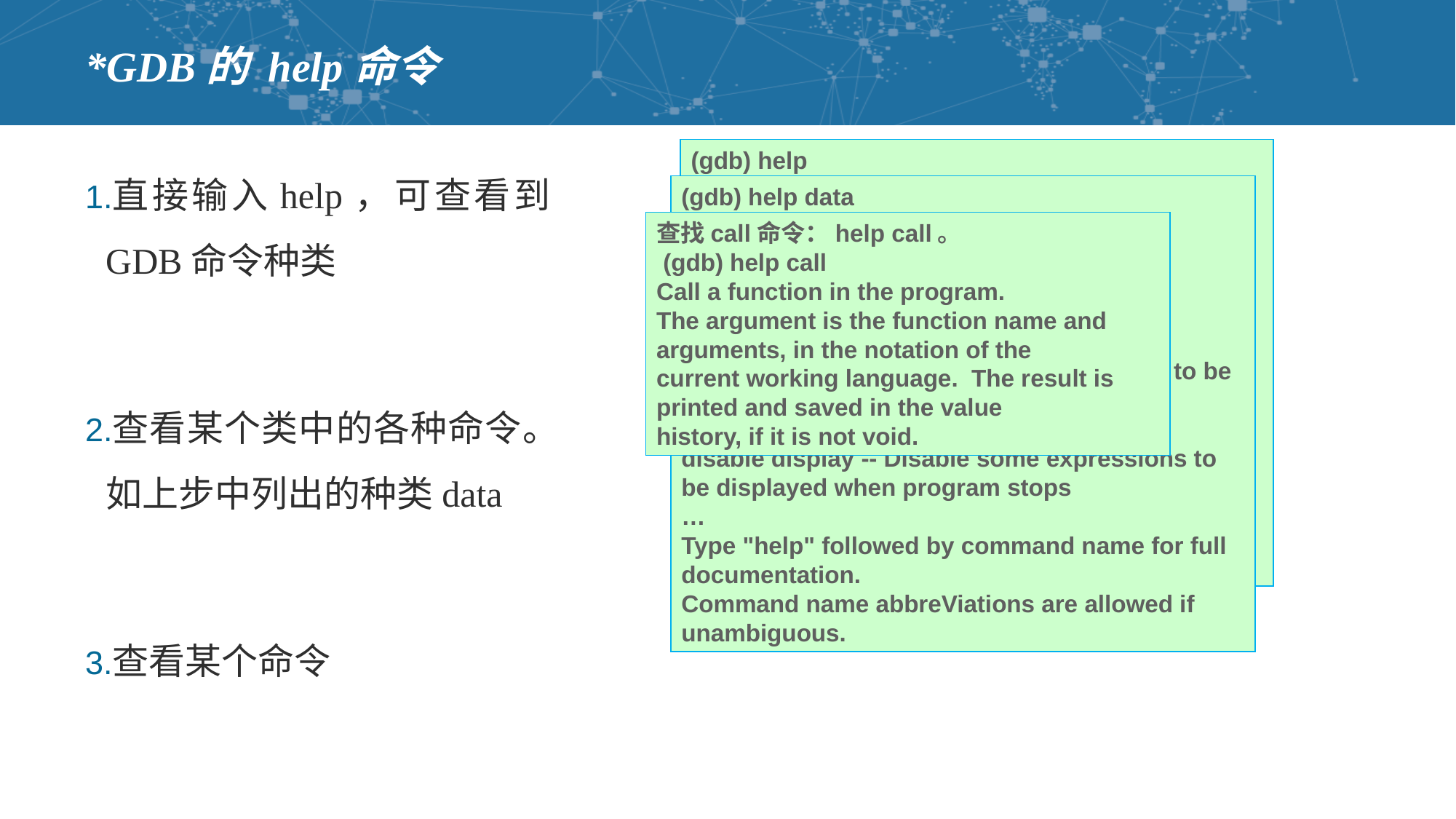

# *GDB的 help命令
(gdb) help
List of classes of commands:
 aliases -- Aliases of other commands
breakpoints -- Making program stop at certain points
data -- Examining data
files -- Specifying and examining files
internals -- Maintenance commands
…
Type "help" followed by a class name for a list of commands in that class.
Type "help" followed by command name for full documentation.
Command name abbreViations are allowed if unambiguous.
直接输入help，可查看到GDB命令种类

查看某个类中的各种命令。如上步中列出的种类data

查看某个命令

(gdb) help data
Examining data.

List of commands:

call -- Call a function in the program
delete display -- Cancel some expressions to be displayed when program stops
delete mem -- Delete memory region
disable display -- Disable some expressions to be displayed when program stops
…
Type "help" followed by command name for full documentation.
Command name abbreViations are allowed if unambiguous.
查找call命令：help call。
 (gdb) help call
Call a function in the program.
The argument is the function name and arguments, in the notation of the
current working language.  The result is printed and saved in the value
history, if it is not void.
21